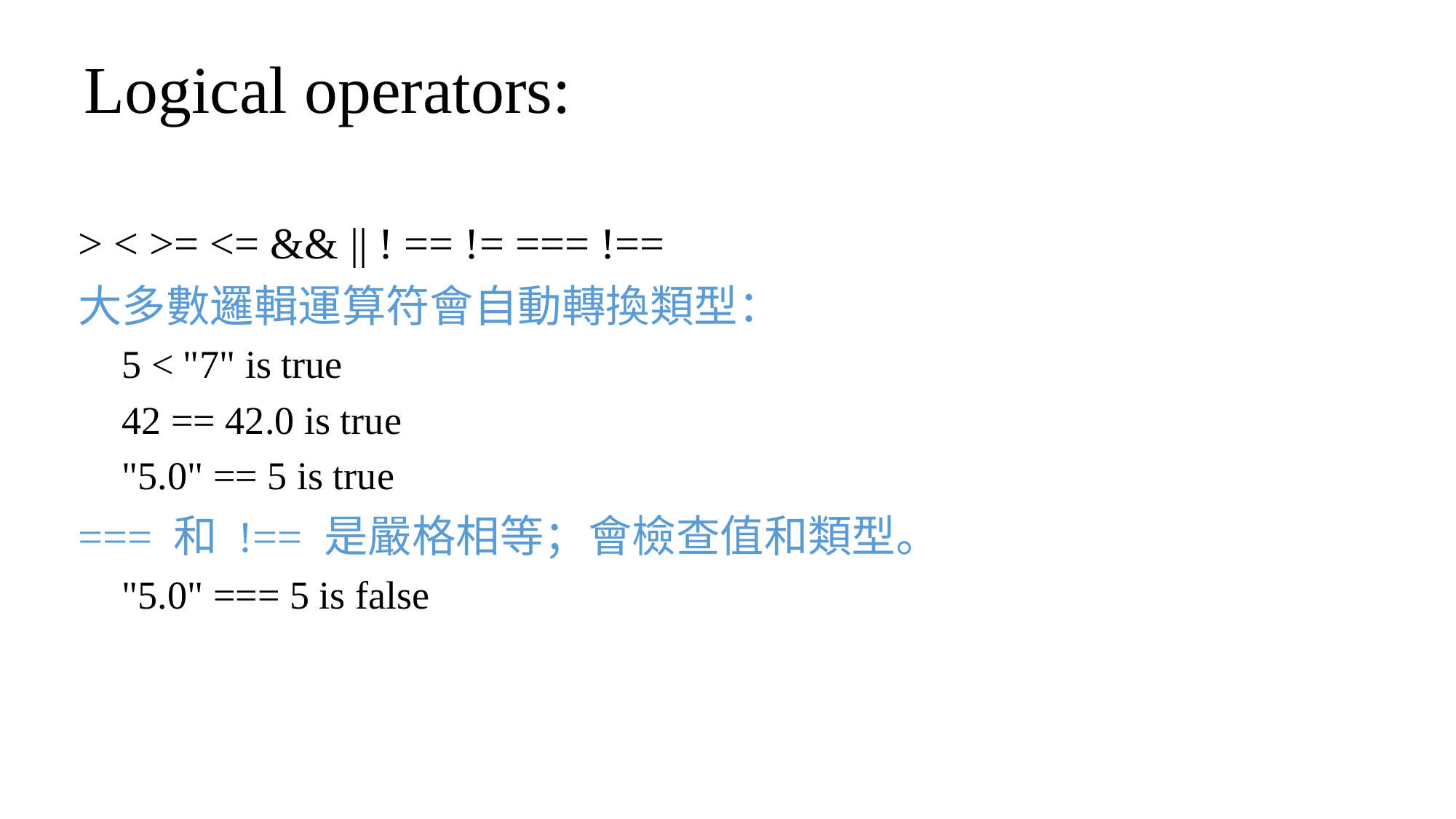

Logical operators:
> < >= <= && || ! == != === !==
大多數邏輯運算符會自動轉換類型：
5 < "7" is true
42 == 42.0 is true
"5.0" == 5 is true
=== 和 !== 是嚴格相等；會檢查值和類型。
"5.0" === 5 is false